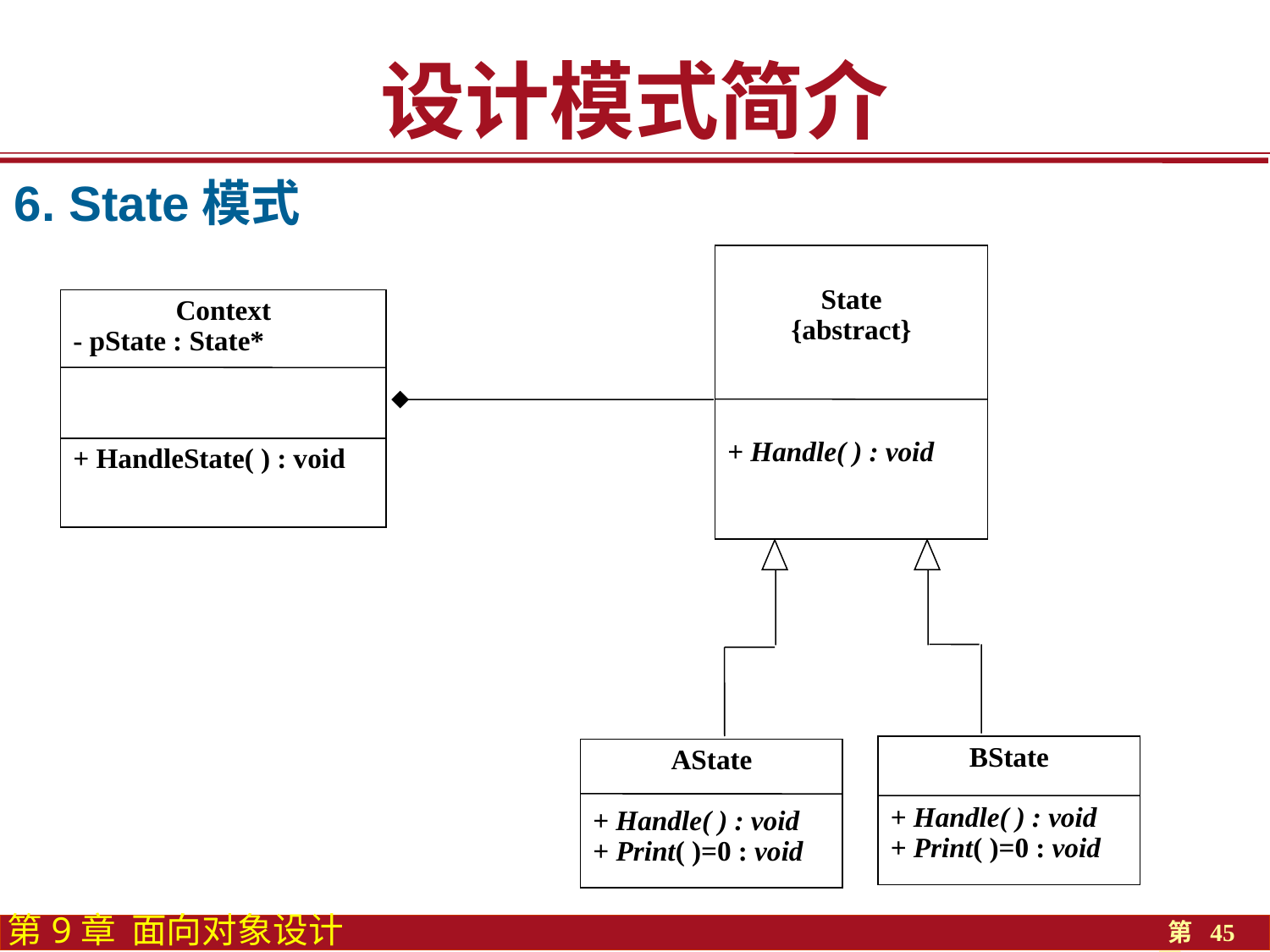

设计模式简介
6. State模式

State
{abstract}

+ Handle( ) : void

Context
- pState : State*

+ HandleState( ) : void

BState

+ Handle( ) : void
+ Print( )=0 : void

AState

+ Handle( ) : void
+ Print( )=0 : void